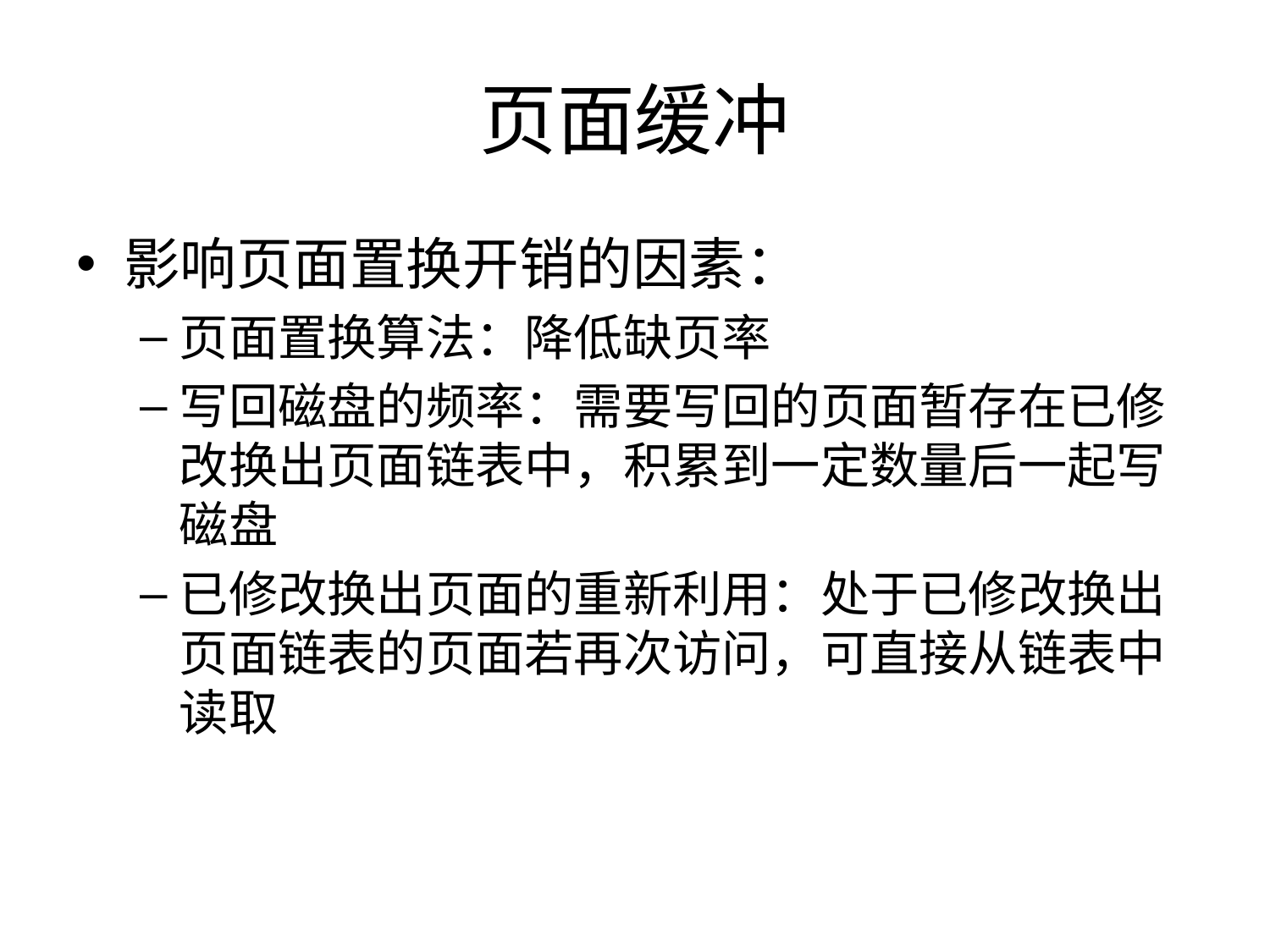

# 页面缓冲
影响页面置换开销的因素：
页面置换算法：降低缺页率
写回磁盘的频率：需要写回的页面暂存在已修改换出页面链表中，积累到一定数量后一起写磁盘
已修改换出页面的重新利用：处于已修改换出页面链表的页面若再次访问，可直接从链表中读取